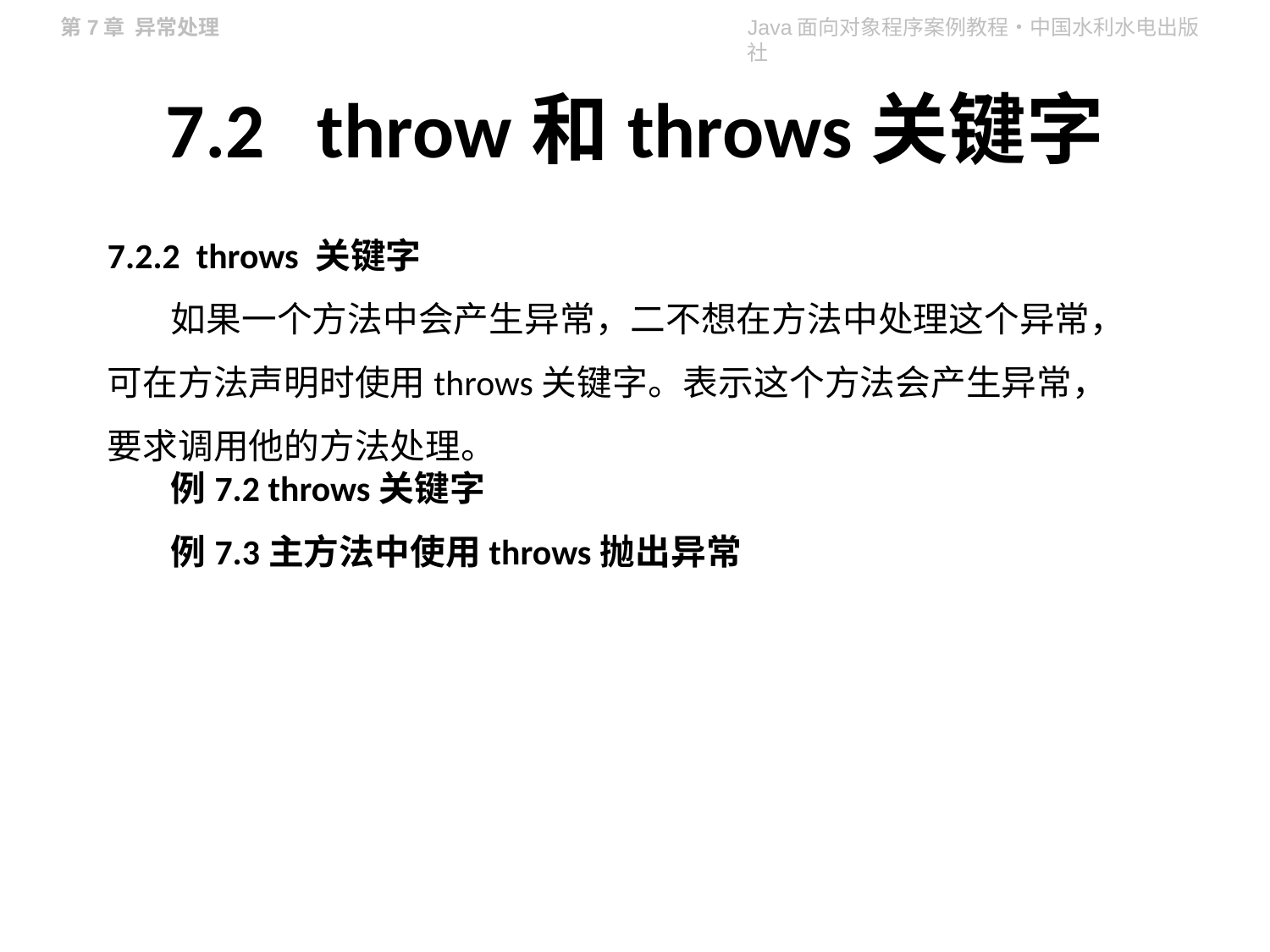

# 7.2   throw和throws关键字
7.2.2  throws 关键字
如果一个方法中会产生异常，二不想在方法中处理这个异常，可在方法声明时使用throws关键字。表示这个方法会产生异常，要求调用他的方法处理。
例7.2 throws关键字
例7.3主方法中使用throws抛出异常